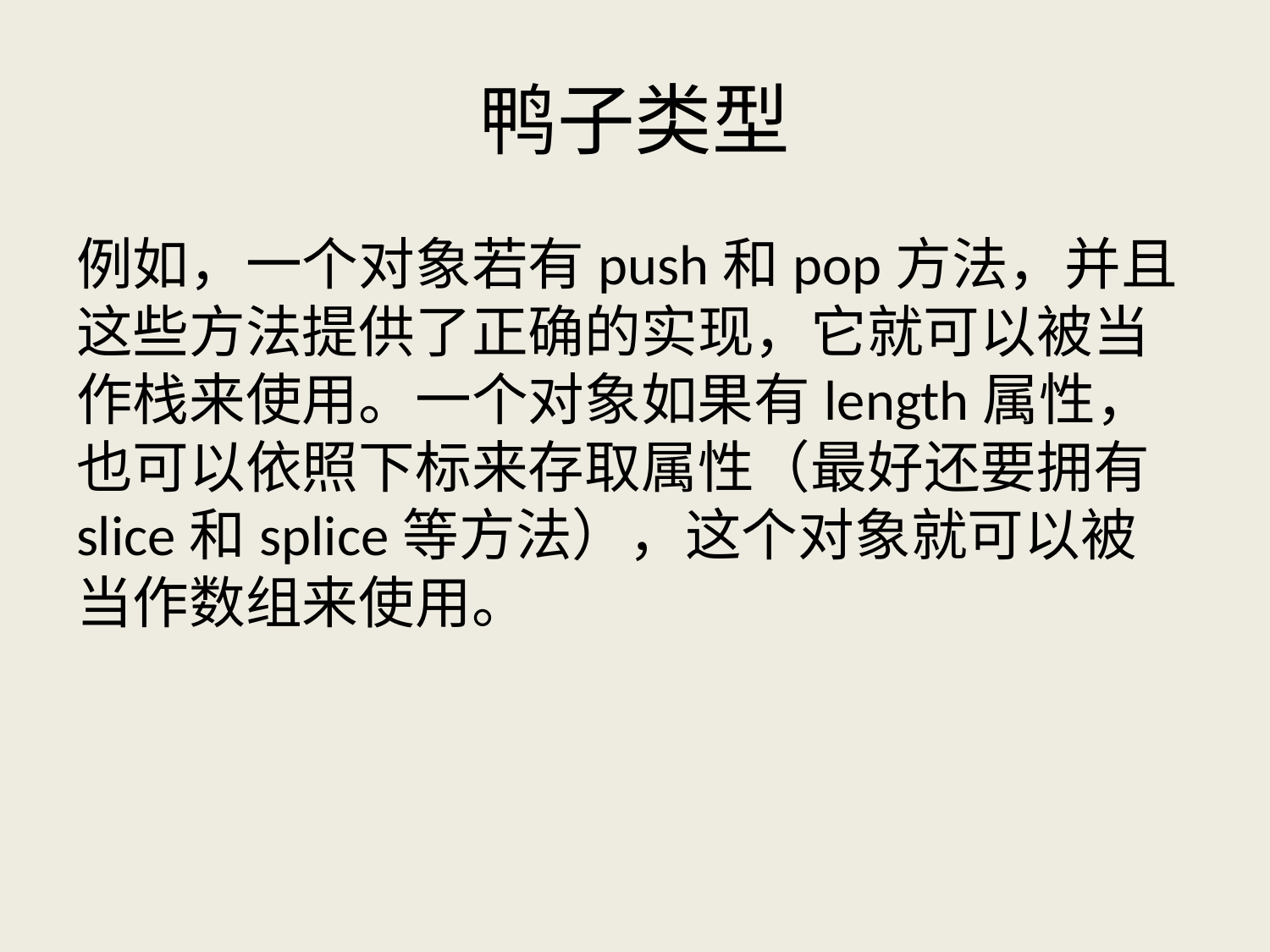

# 鸭子类型
例如，一个对象若有push和pop方法，并且这些方法提供了正确的实现，它就可以被当作栈来使用。一个对象如果有length属性，也可以依照下标来存取属性（最好还要拥有slice和splice等方法），这个对象就可以被当作数组来使用。